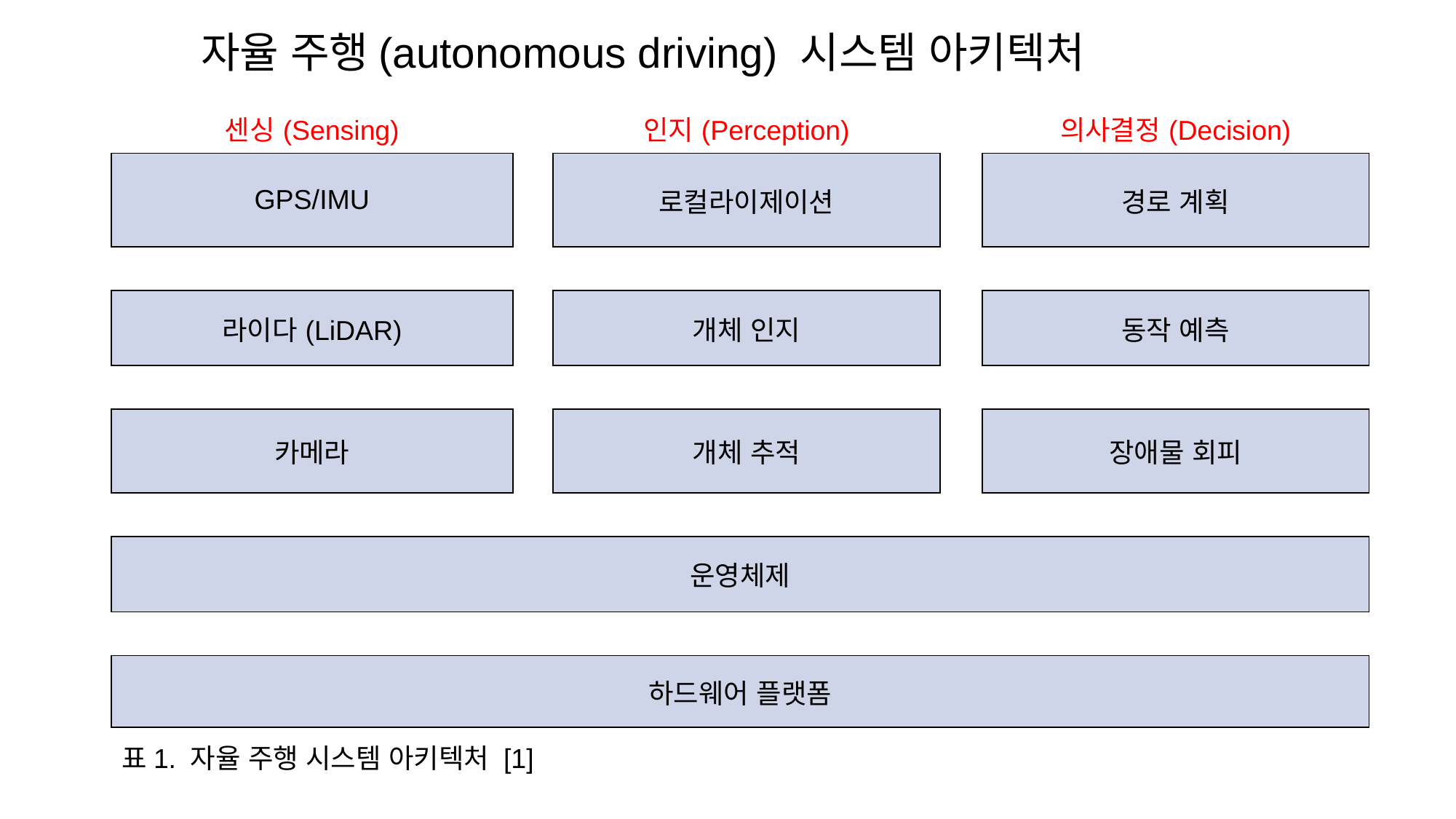

자율 주행(autonomous driving) 시스템 아키텍처

| 센싱(Sensing) |  | 인지(Perception) |  | 의사결정(Decision) |
| --- | --- | --- | --- | --- |
| GPS/IMU |  | 로컬라이제이션 |  | 경로 계획 |
|  |  |  |  |  |
| 라이다(LiDAR) |  | 개체 인지 |  | 동작 예측 |
|  |  |  |  |  |
| 카메라 |  | 개체 추적 |  | 장애물 회피 |
|  |  |  |  |  |
| 운영체제 |  |  |  |  |
|  |  |  |  |  |
| 하드웨어 플랫폼 |  |  |  |  |
표1. 자율 주행 시스템 아키텍처 [1]